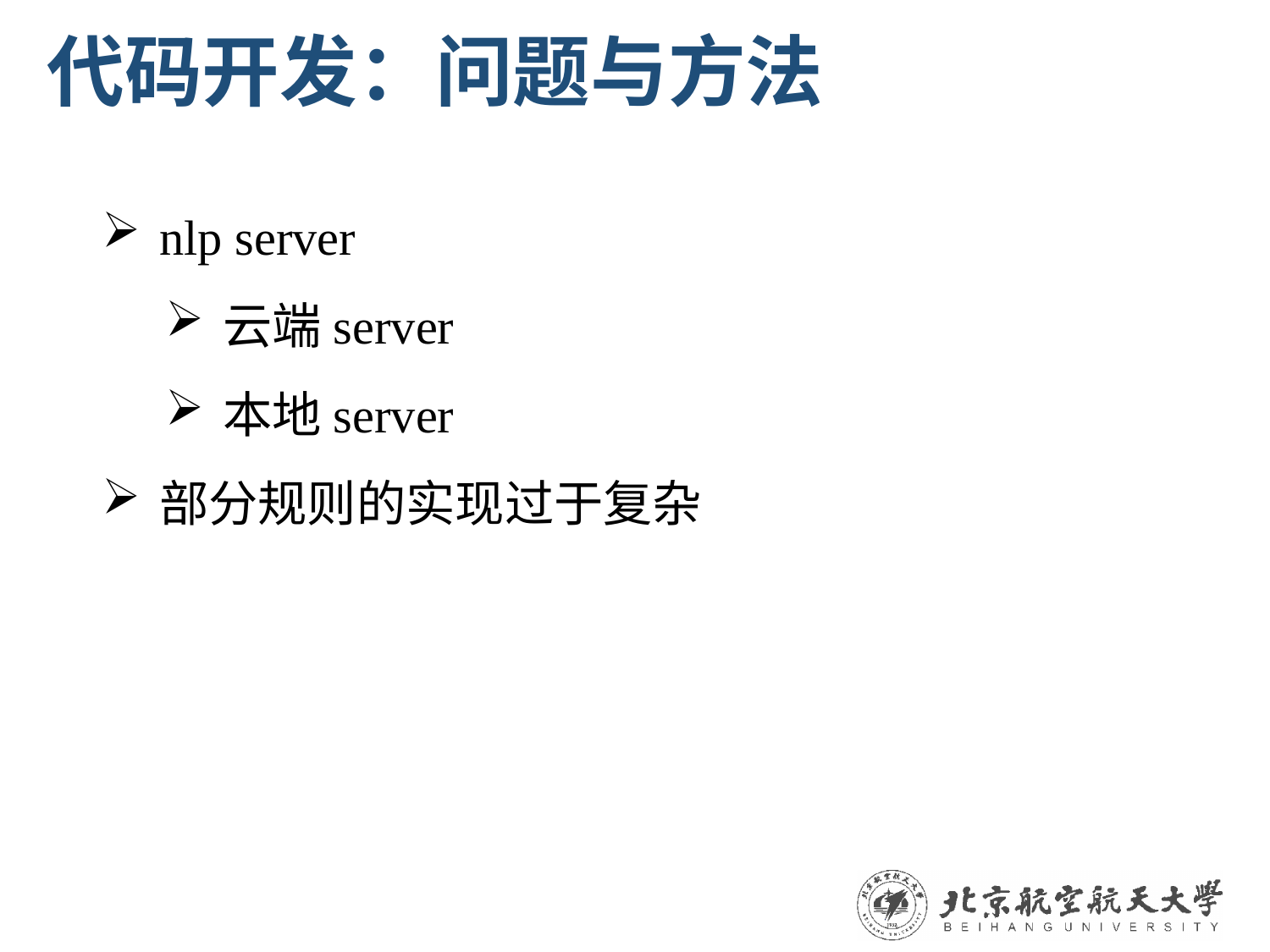

# 代码开发：问题与方法
nlp server
云端server
本地server
部分规则的实现过于复杂